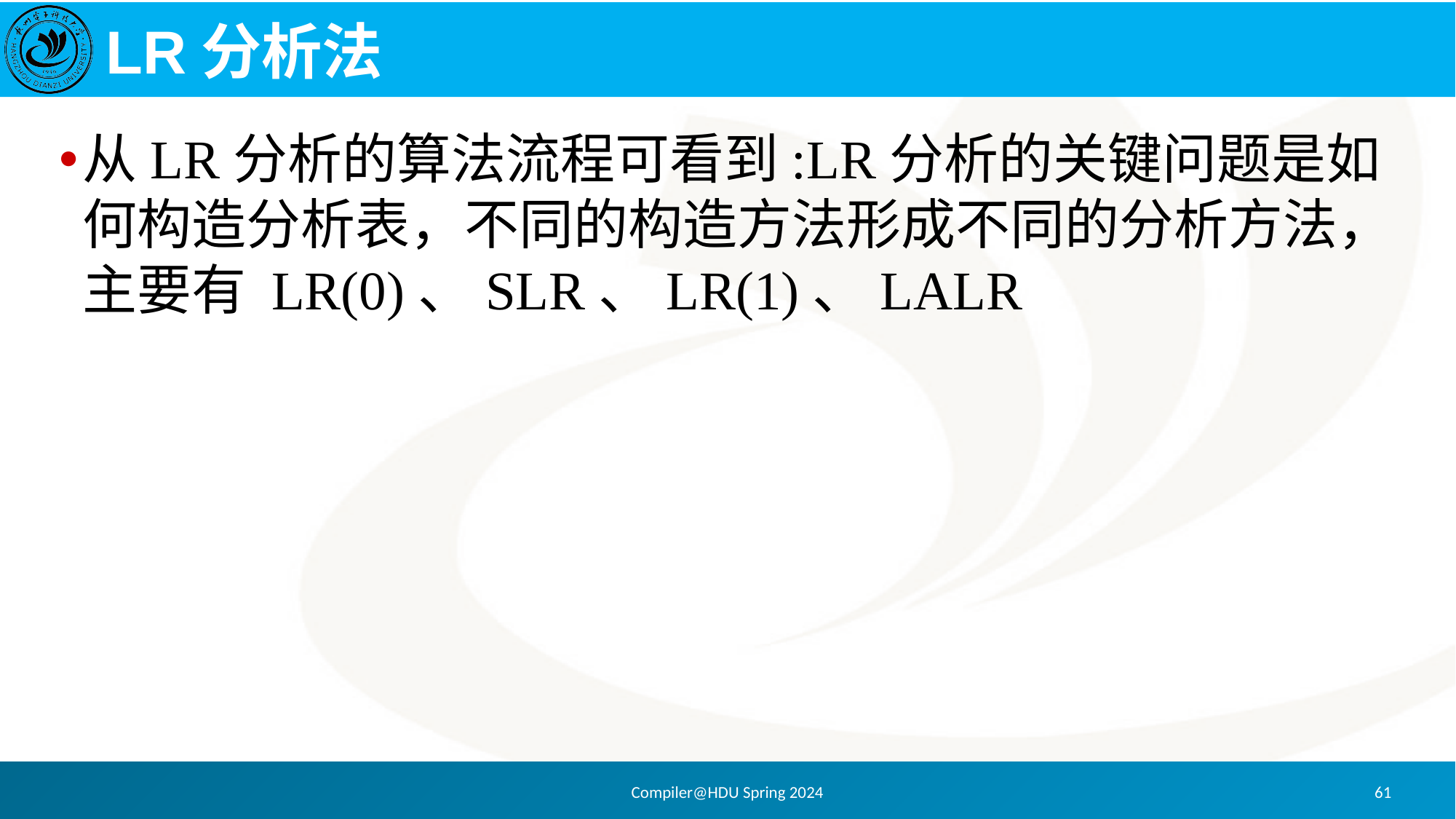

# LR分析法
从LR分析的算法流程可看到:LR分析的关键问题是如何构造分析表，不同的构造方法形成不同的分析方法，主要有 LR(0)、SLR、LR(1)、LALR
Compiler@HDU Spring 2024
61